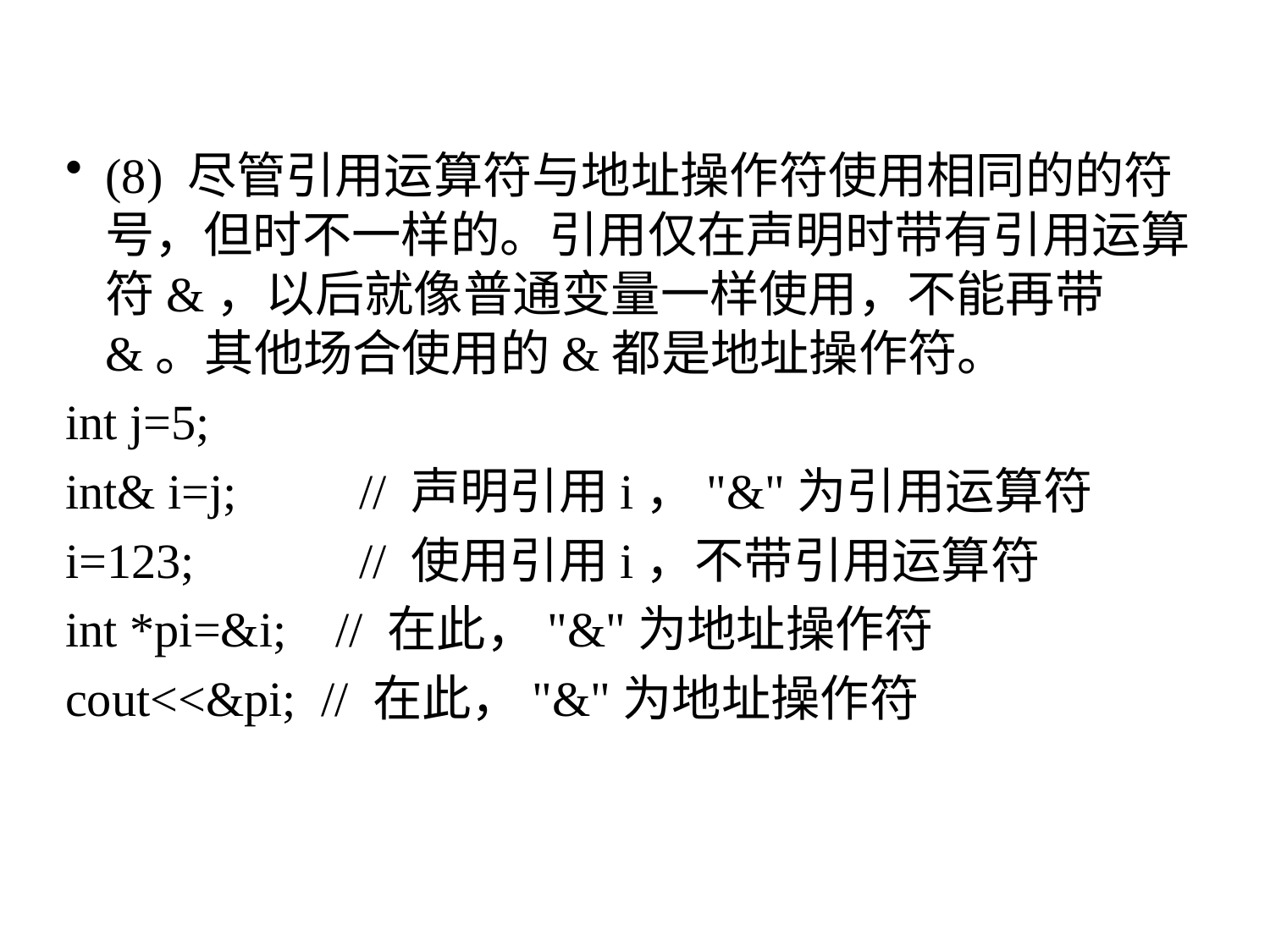

(8) 尽管引用运算符与地址操作符使用相同的的符号，但时不一样的。引用仅在声明时带有引用运算符&，以后就像普通变量一样使用，不能再带&。其他场合使用的&都是地址操作符。
int j=5;
int& i=j;    	// 声明引用i，"&"为引用运算符
i=123;        	// 使用引用i，不带引用运算符
int *pi=&i;    // 在此，"&"为地址操作符
cout<<&pi;  // 在此，"&"为地址操作符